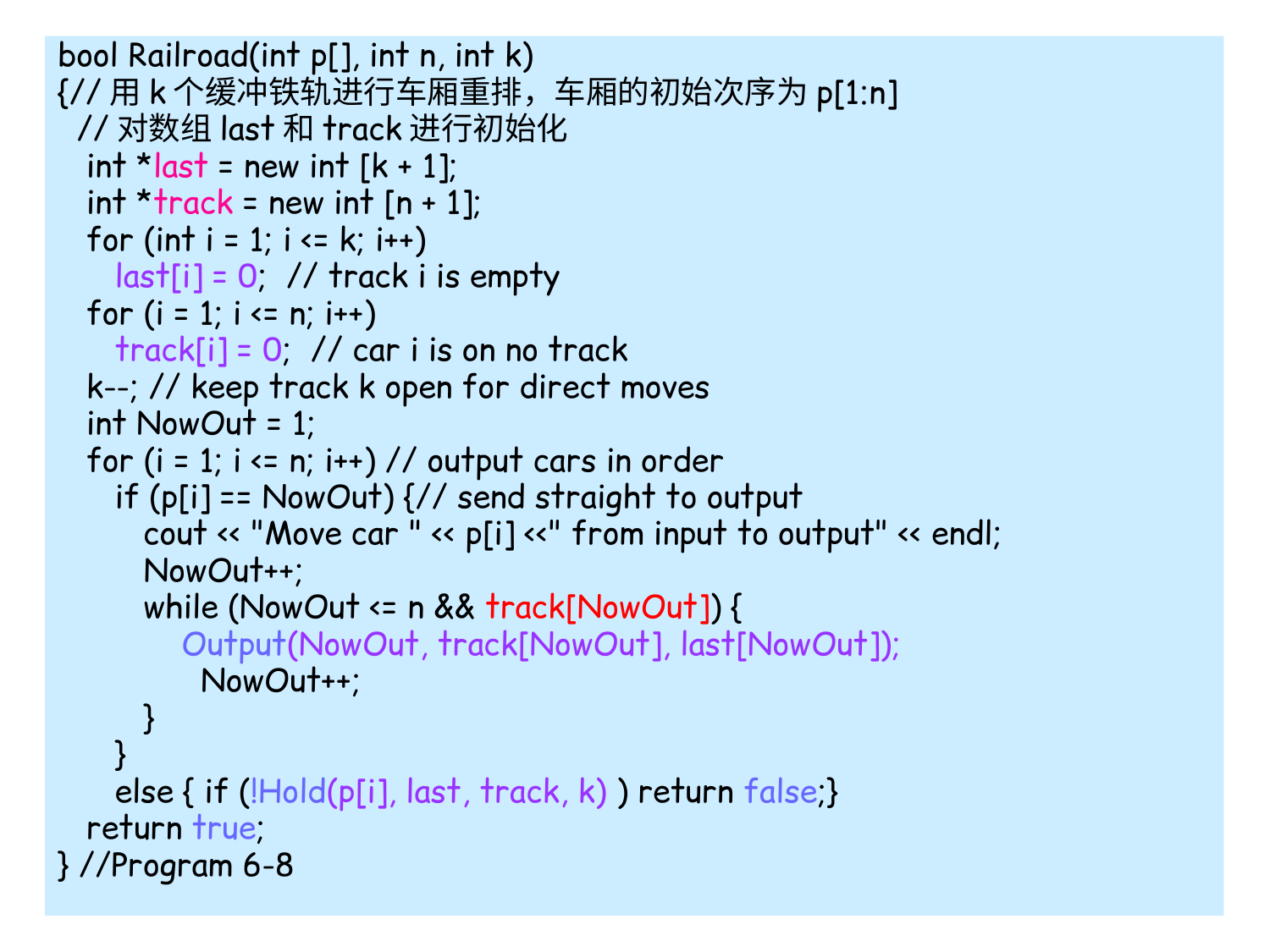

bool Railroad(int p[], int n, int k)
{//用k个缓冲铁轨进行车厢重排，车厢的初始次序为p[1:n]
  //对数组last和track进行初始化
   int *last = new int [k + 1];
   int *track = new int [n + 1];
   for (int i = 1; i <= k; i++)
      last[i] = 0;  // track i is empty
   for (i = 1; i <= n; i++)
      track[i] = 0;  // car i is on no track
   k--; // keep track k open for direct moves
   int NowOut = 1;
   for (i = 1; i <= n; i++) // output cars in order
      if (p[i] == NowOut) {// send straight to output
         cout << "Move car " << p[i] <<" from input to output" << endl;
         NowOut++;
         while (NowOut <= n && track[NowOut]) {
             Output(NowOut, track[NowOut], last[NowOut]);
   	          NowOut++;
         }
      }
      else { if (!Hold(p[i], last, track, k) ) return false;}
   return true;
} //Program 6-8
# 6.4.1 火车车厢重排

26